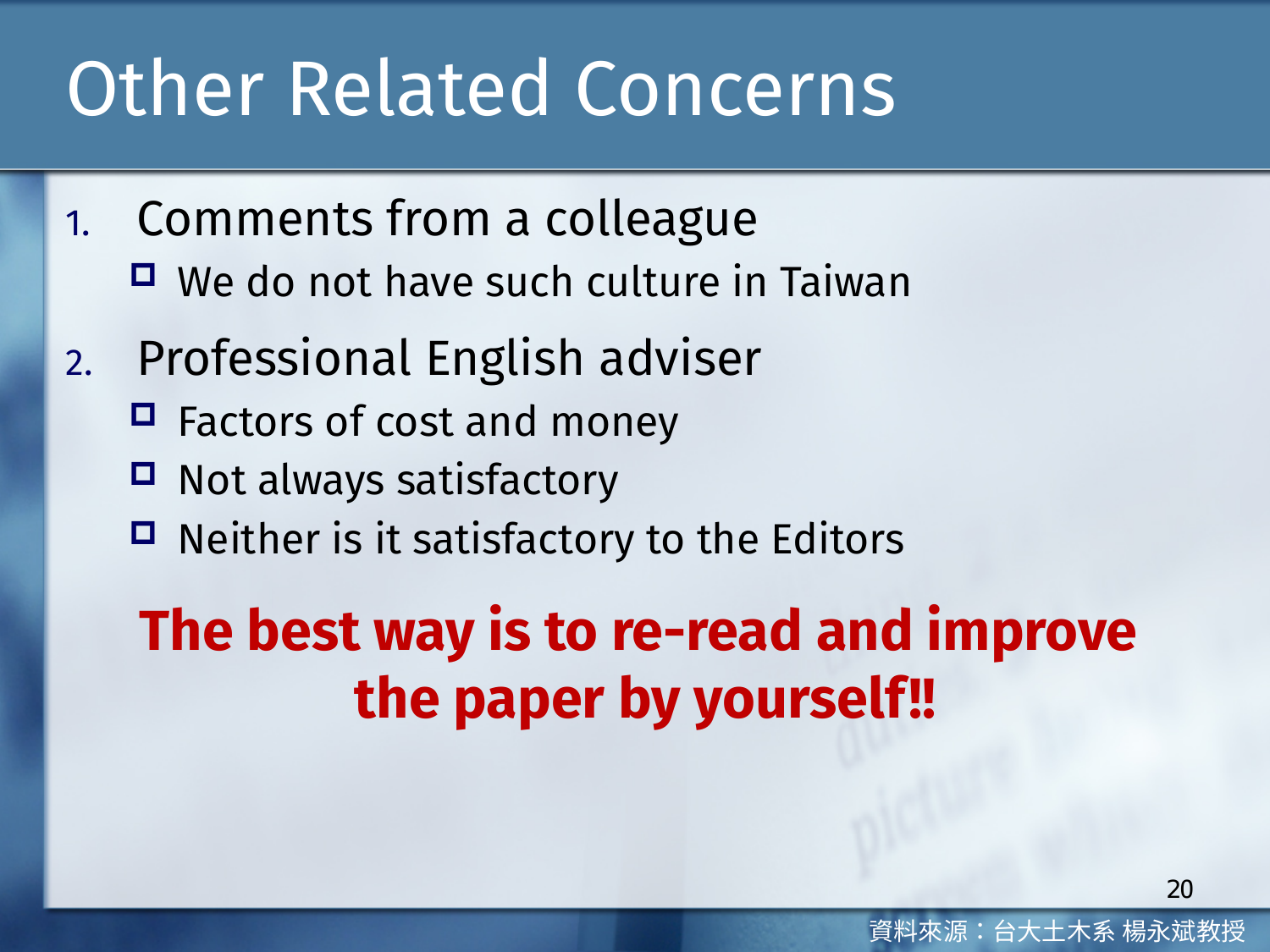

# Other Related Concerns
Comments from a colleague
We do not have such culture in Taiwan
Professional English adviser
Factors of cost and money
Not always satisfactory
Neither is it satisfactory to the Editors
The best way is to re-read and improve
the paper by yourself!!
20
資料來源：台大土木系 楊永斌教授